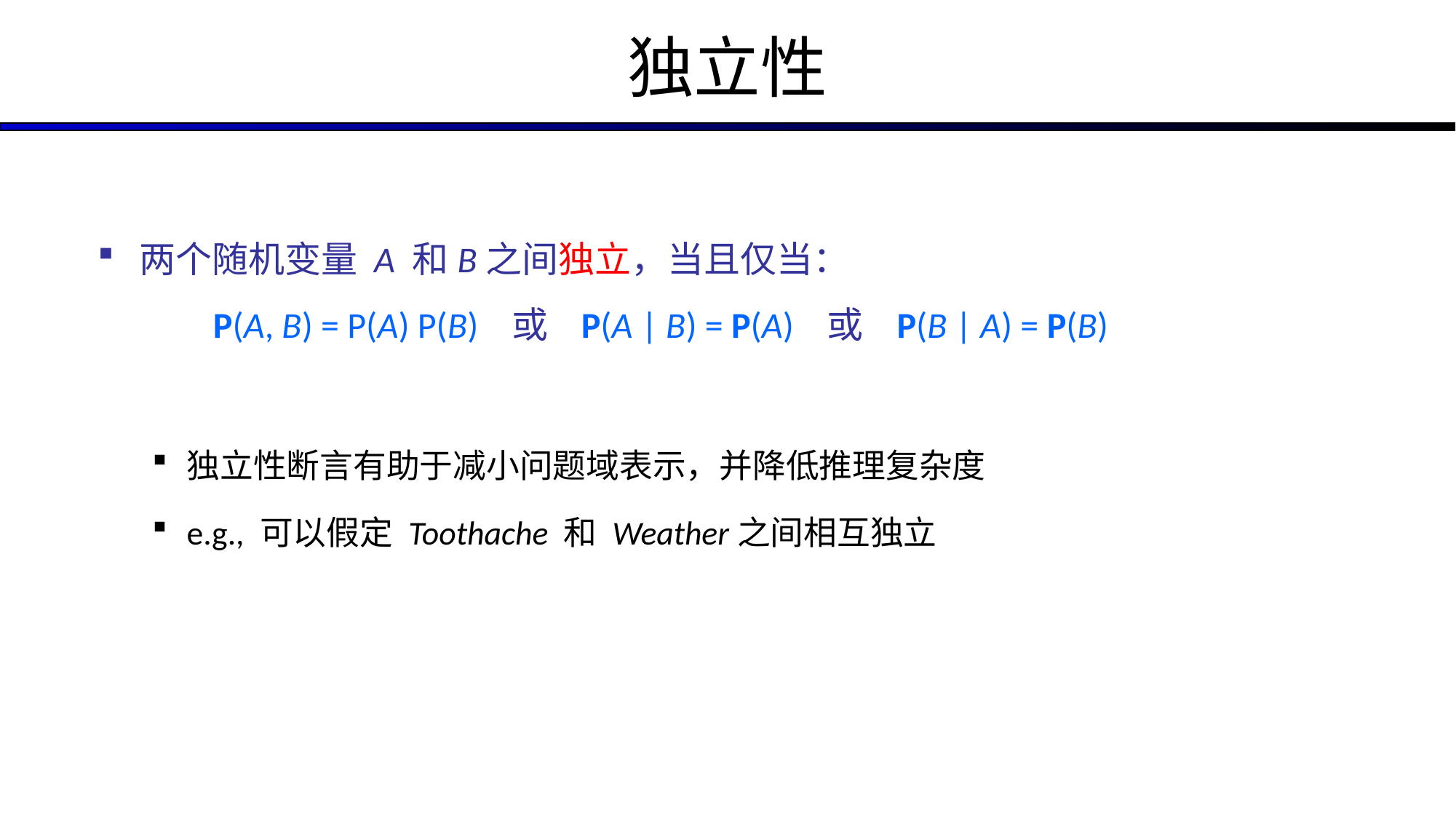

# 独立性
两个随机变量 A 和B之间独立，当且仅当：
        P(A, B) = P(A) P(B)   或   P(A | B) = P(A)   或   P(B | A) = P(B)

独立性断言有助于减小问题域表示，并降低推理复杂度
e.g., 可以假定 Toothache 和 Weather之间相互独立